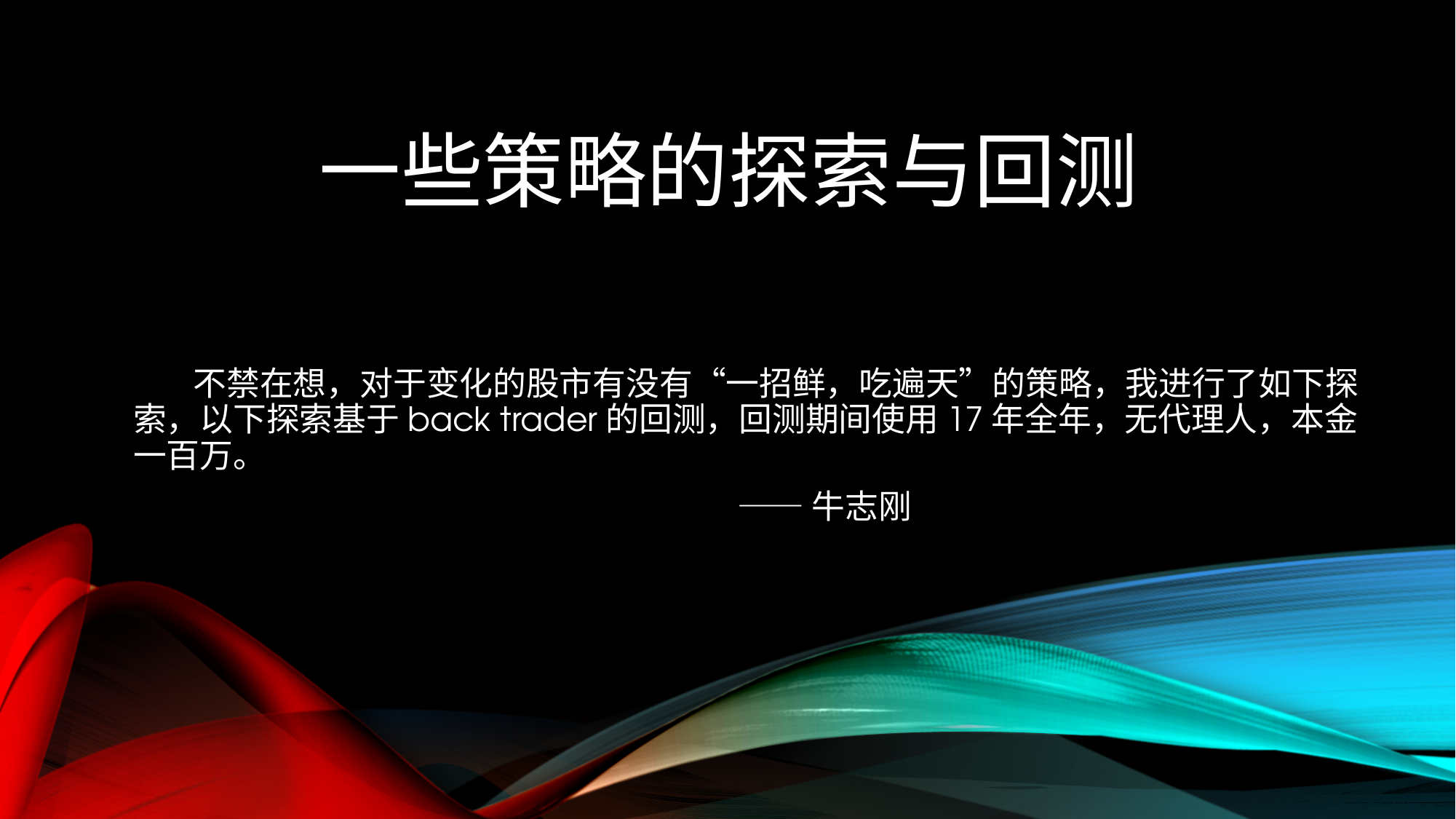

# 一些策略的探索与回测
       不禁在想，对于变化的股市有没有“一招鲜，吃遍天”的策略，我进行了如下探索，以下探索基于back trader的回测，回测期间使用17年全年，无代理人，本金一百万。
                                                                                 ——牛志刚